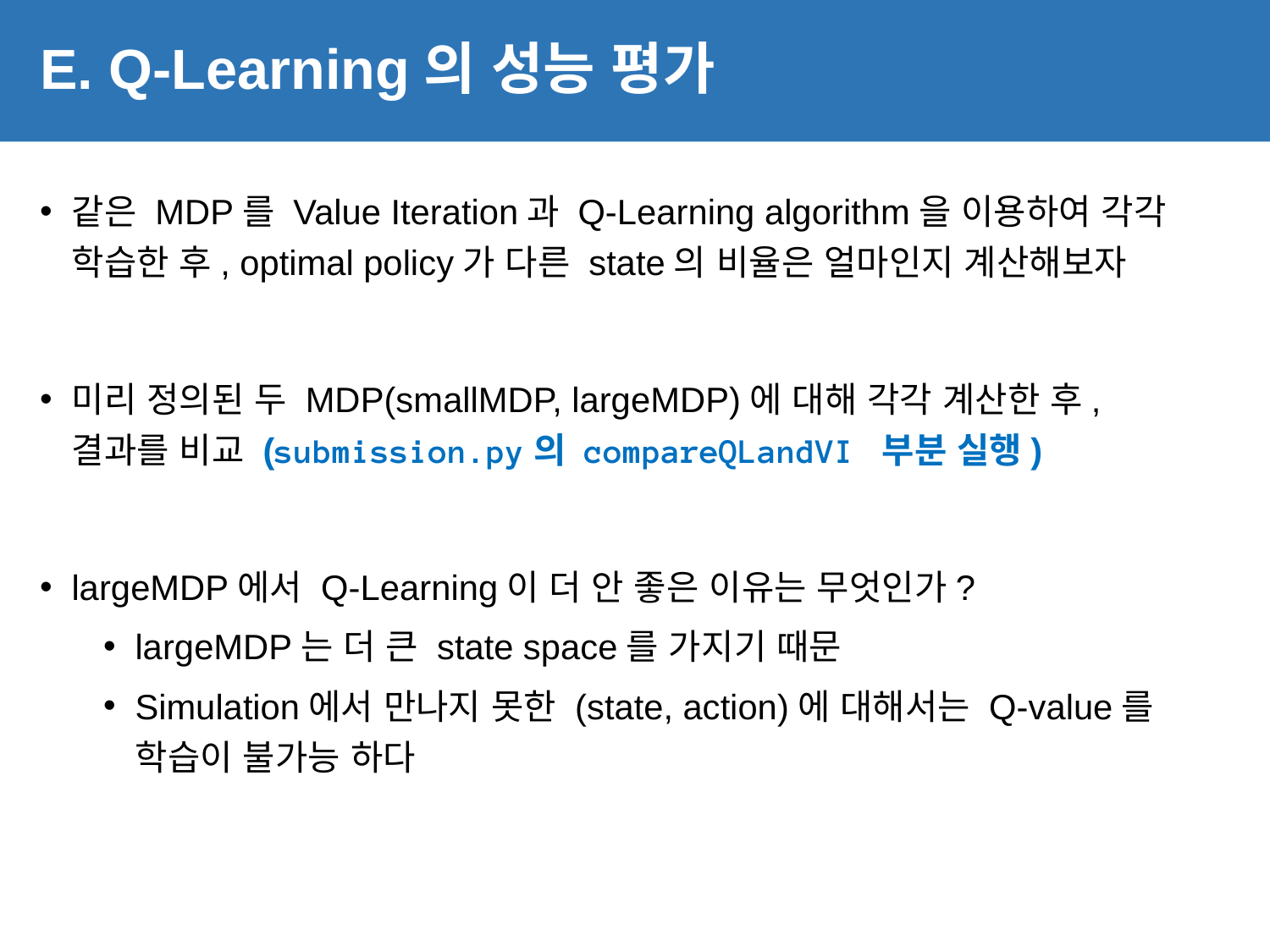

# E. Q-Learning의 성능 평가
41
같은 MDP를 Value Iteration과 Q-Learning algorithm을 이용하여 각각
학습한 후, optimal policy가 다른 state의 비율은 얼마인지 계산해보자

미리 정의된 두 MDP(smallMDP, largeMDP)에 대해 각각 계산한 후,
결과를 비교 (submission.py의 compareQLandVI 부분 실행)

largeMDP에서 Q-Learning이 더 안 좋은 이유는 무엇인가?
largeMDP는 더 큰 state space를 가지기 때문
Simulation에서 만나지 못한 (state, action)에 대해서는 Q-value를 학습이 불가능 하다